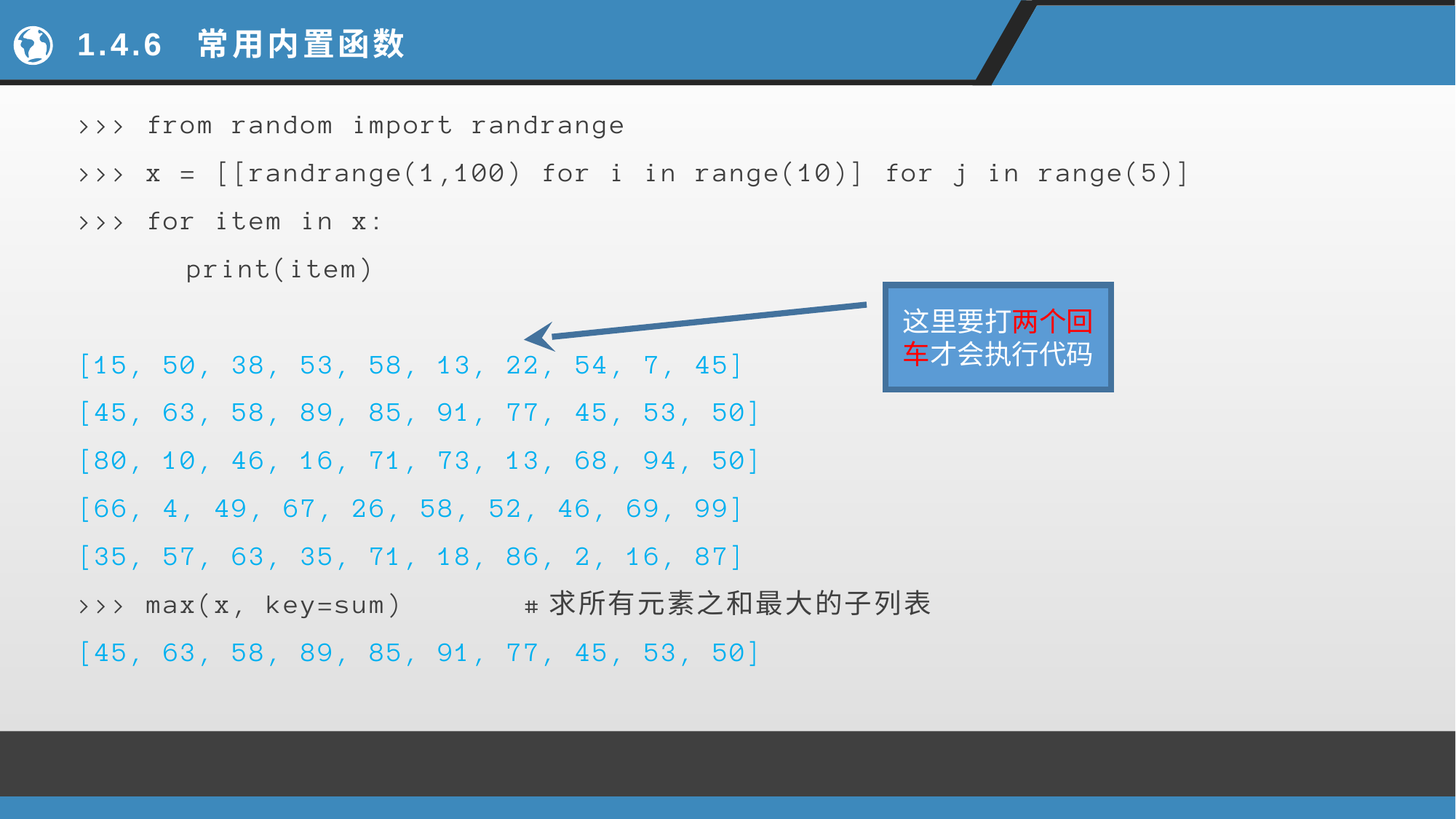

# 1.4.6  常用内置函数

>>> from random import randrange
>>> x = [[randrange(1,100) for i in range(10)] for j in range(5)]
>>> for item in x:
	print(item)

[15, 50, 38, 53, 58, 13, 22, 54, 7, 45]
[45, 63, 58, 89, 85, 91, 77, 45, 53, 50]
[80, 10, 46, 16, 71, 73, 13, 68, 94, 50]
[66, 4, 49, 67, 26, 58, 52, 46, 69, 99]
[35, 57, 63, 35, 71, 18, 86, 2, 16, 87]
>>> max(x, key=sum)       #求所有元素之和最大的子列表
[45, 63, 58, 89, 85, 91, 77, 45, 53, 50]
这里要打两个回车才会执行代码